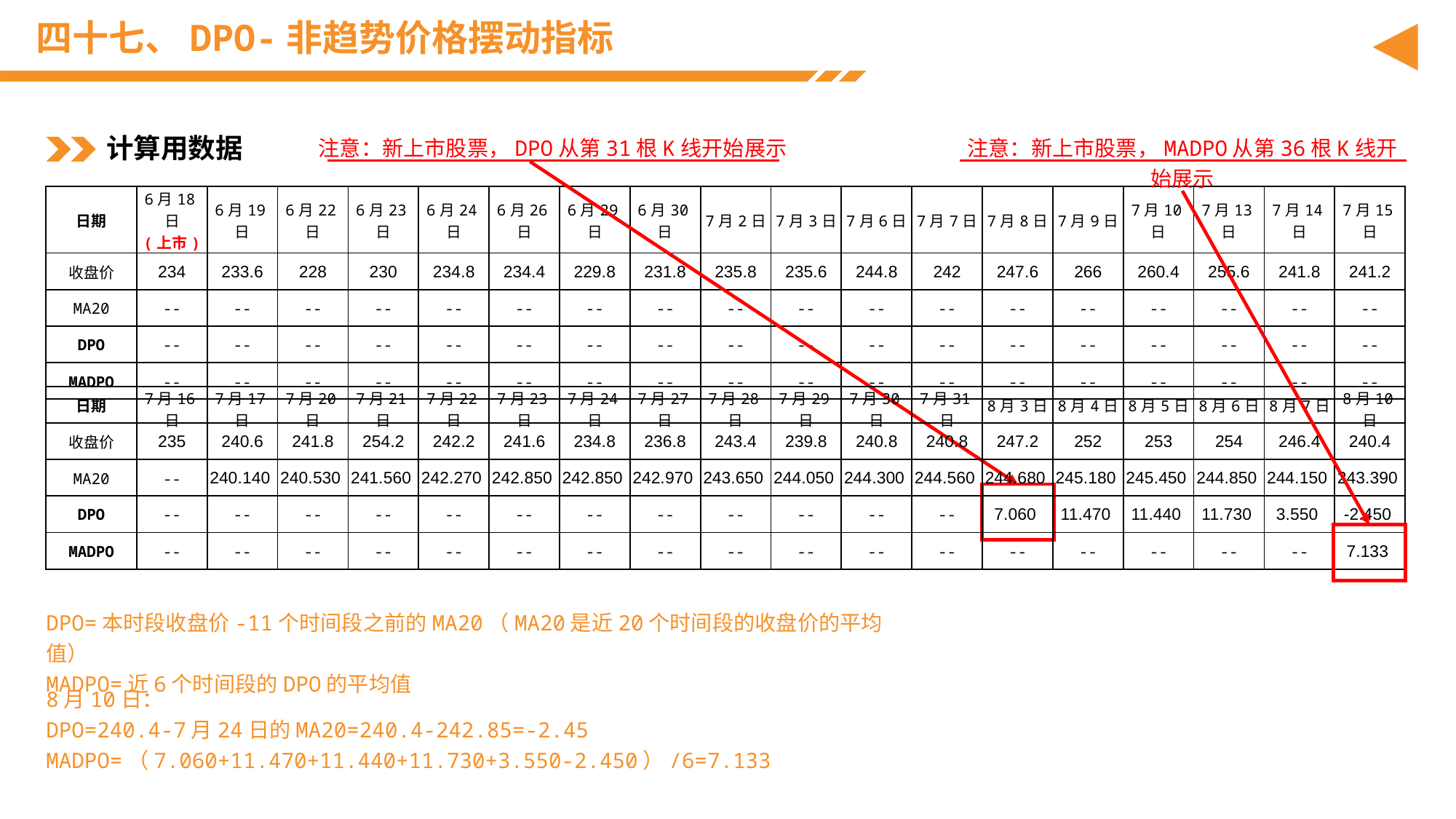

# 四十七、DPO-非趋势价格摆动指标

注意：新上市股票，DPO从第31根K线开始展示
注意：新上市股票，MADPO从第36根K线开始展示
计算用数据

| 日期 | 6月18日 (上市) | 6月19日 | 6月22日 | 6月23日 | 6月24日 | 6月26日 | 6月29日 | 6月30日 | 7月2日 | 7月3日 | 7月6日 | 7月7日 | 7月8日 | 7月9日 | 7月10日 | 7月13日 | 7月14日 | 7月15日 |
| --- | --- | --- | --- | --- | --- | --- | --- | --- | --- | --- | --- | --- | --- | --- | --- | --- | --- | --- |
| 收盘价 | 234 | 233.6 | 228 | 230 | 234.8 | 234.4 | 229.8 | 231.8 | 235.8 | 235.6 | 244.8 | 242 | 247.6 | 266 | 260.4 | 255.6 | 241.8 | 241.2 |
| MA20 | -- | -- | -- | -- | -- | -- | -- | -- | -- | -- | -- | -- | -- | -- | -- | -- | -- | -- |
| DPO | -- | -- | -- | -- | -- | -- | -- | -- | -- | -- | -- | -- | -- | -- | -- | -- | -- | -- |
| MADPO | -- | -- | -- | -- | -- | -- | -- | -- | -- | -- | -- | -- | -- | -- | -- | -- | -- | -- |
| 日期 | 7月16日 | 7月17日 | 7月20日 | 7月21日 | 7月22日 | 7月23日 | 7月24日 | 7月27日 | 7月28日 | 7月29日 | 7月30日 | 7月31日 | 8月3日 | 8月4日 | 8月5日 | 8月6日 | 8月7日 | 8月10日 |
| --- | --- | --- | --- | --- | --- | --- | --- | --- | --- | --- | --- | --- | --- | --- | --- | --- | --- | --- |
| 收盘价 | 235 | 240.6 | 241.8 | 254.2 | 242.2 | 241.6 | 234.8 | 236.8 | 243.4 | 239.8 | 240.8 | 240.8 | 247.2 | 252 | 253 | 254 | 246.4 | 240.4 |
| MA20 | -- | 240.140 | 240.530 | 241.560 | 242.270 | 242.850 | 242.850 | 242.970 | 243.650 | 244.050 | 244.300 | 244.560 | 244.680 | 245.180 | 245.450 | 244.850 | 244.150 | 243.390 |
| DPO | -- | -- | -- | -- | -- | -- | -- | -- | -- | -- | -- | -- | 7.060 | 11.470 | 11.440 | 11.730 | 3.550 | -2.450 |
| MADPO | -- | -- | -- | -- | -- | -- | -- | -- | -- | -- | -- | -- | -- | -- | -- | -- | -- | 7.133 |

DPO=本时段收盘价-11个时间段之前的MA20（MA20是近20个时间段的收盘价的平均值）
MADPO=近6个时间段的DPO的平均值
8月10日：
DPO=240.4-7月24日的MA20=240.4-242.85=-2.45
MADPO=（7.060+11.470+11.440+11.730+3.550-2.450）/6=7.133